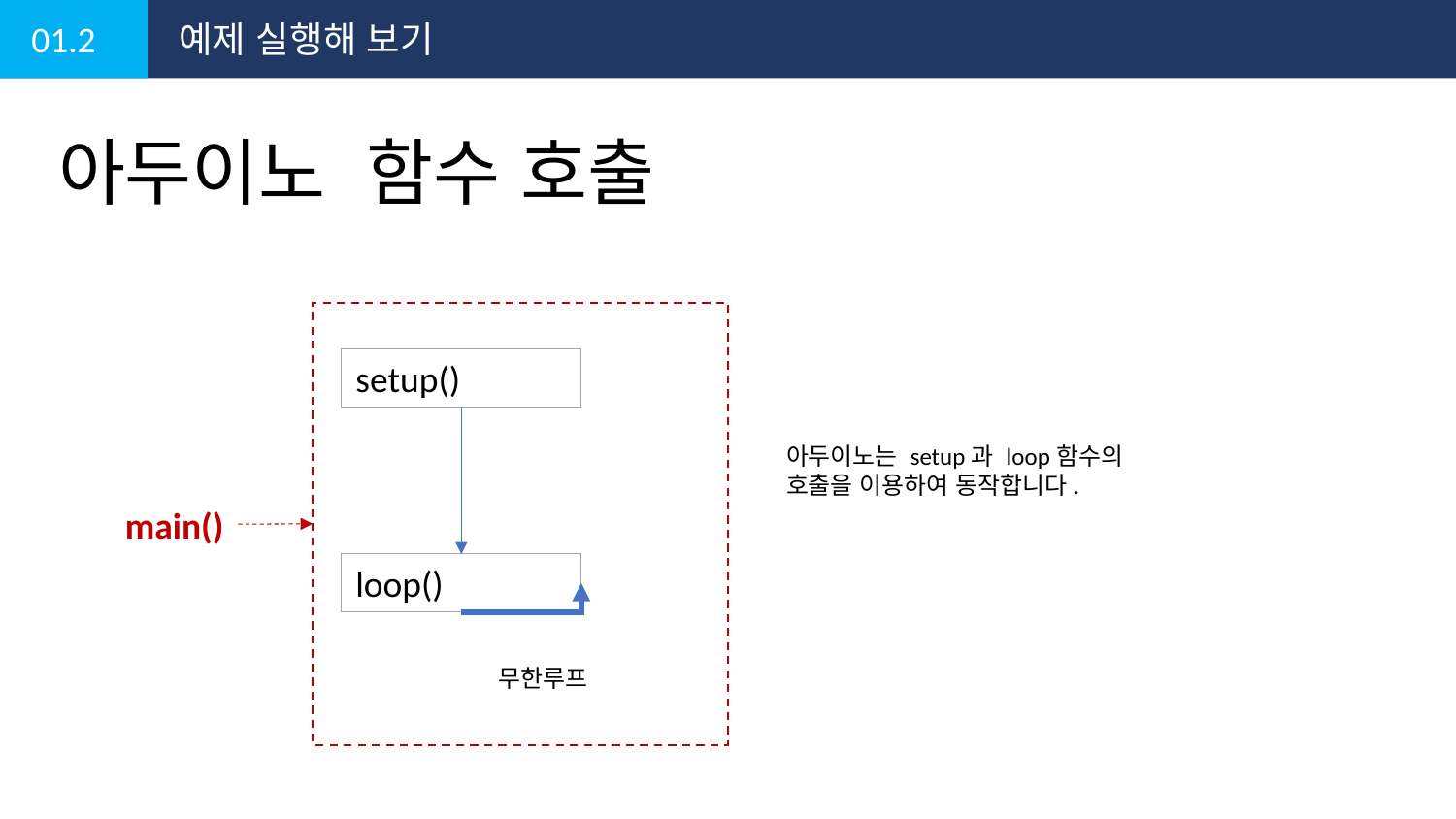

01.2
예제 실행해 보기
아두이노  함수 호출

setup()
아두이노는 setup과 loop함수의
호출을 이용하여 동작합니다.
main()
loop()
무한루프